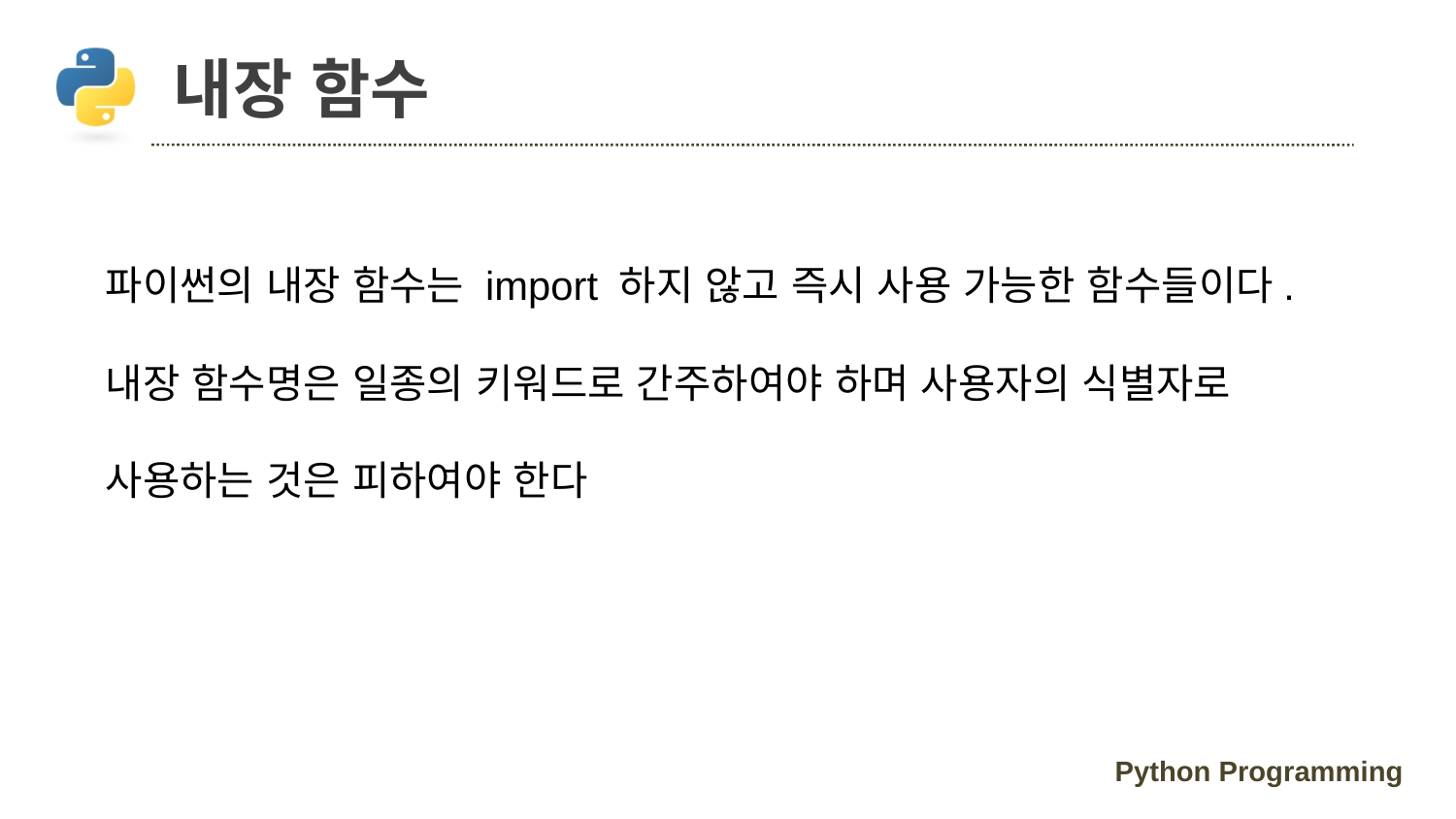

# 내장 함수
파이썬의 내장 함수는 import 하지 않고 즉시 사용 가능한 함수들이다. 내장 함수명은 일종의 키워드로 간주하여야 하며 사용자의 식별자로 사용하는 것은 피하여야 한다